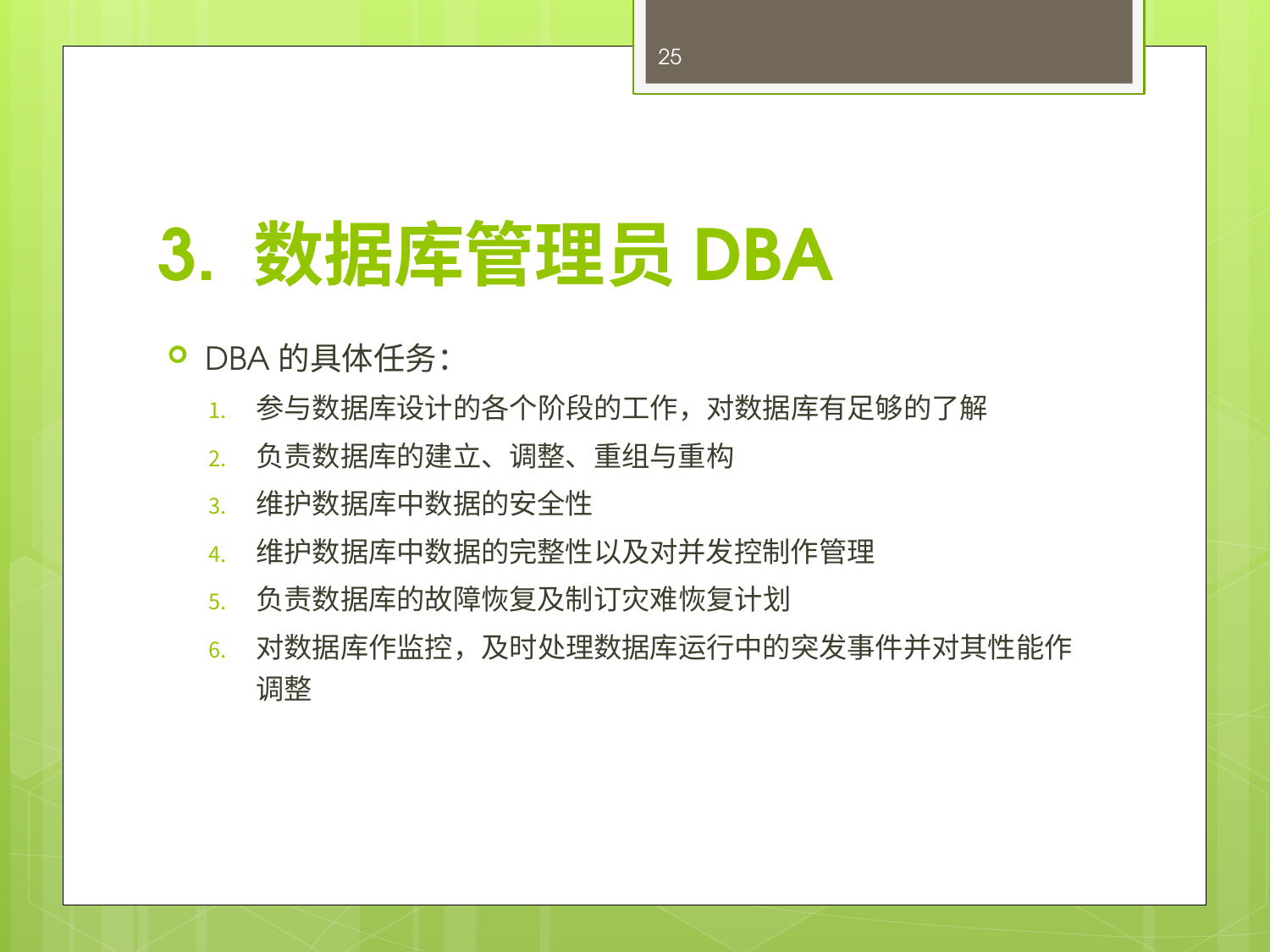

25
# 3. 数据库管理员DBA
DBA的具体任务：
参与数据库设计的各个阶段的工作，对数据库有足够的了解
负责数据库的建立、调整、重组与重构
维护数据库中数据的安全性
维护数据库中数据的完整性以及对并发控制作管理
负责数据库的故障恢复及制订灾难恢复计划
对数据库作监控，及时处理数据库运行中的突发事件并对其性能作调整